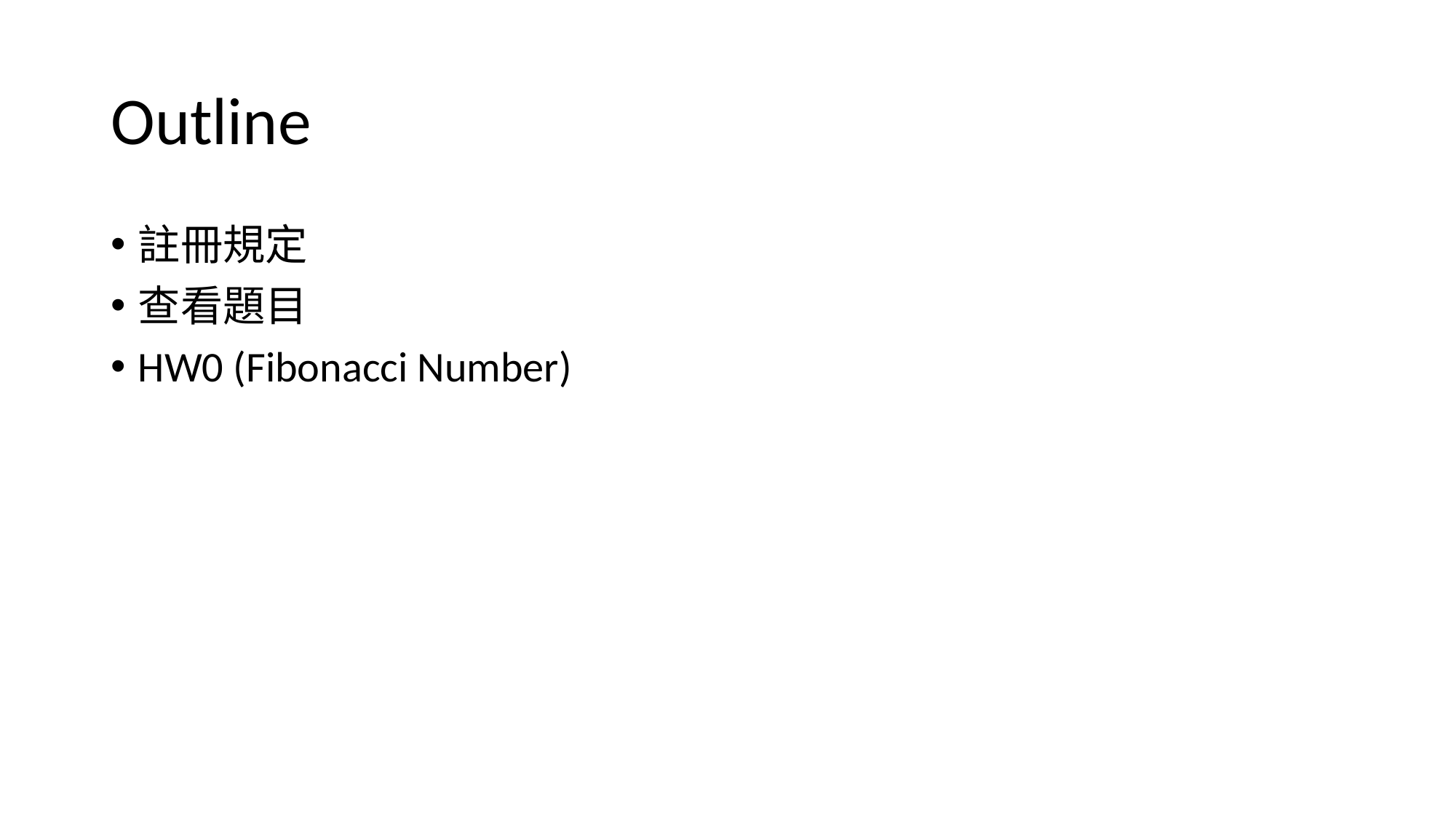

# Outline
註冊規定
查看題目
HW0 (Fibonacci Number)